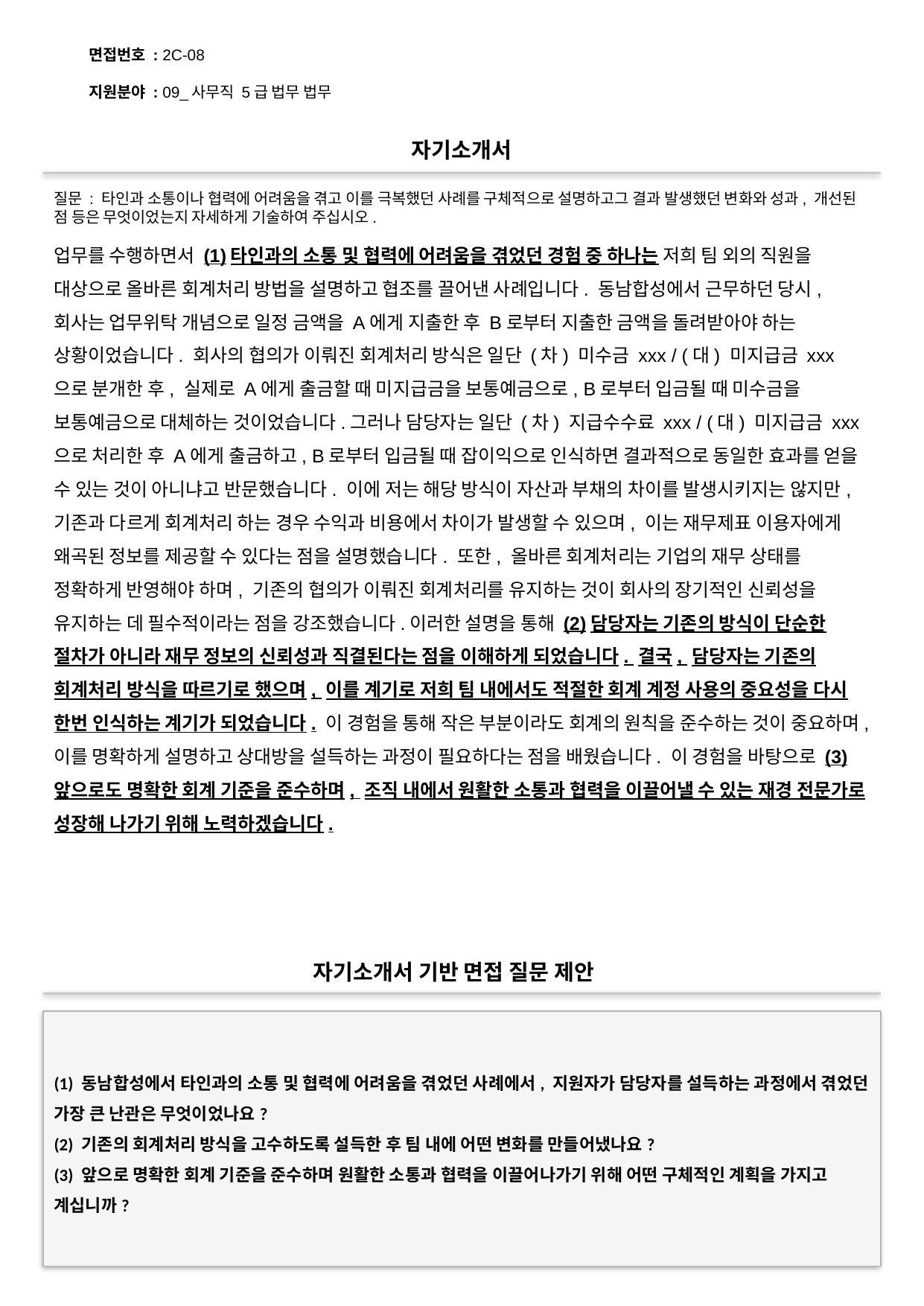

면접번호 : 2C-08

지원분야 : 09_사무직 5급 법무 법무
#

자기소개서

질문 : 타인과 소통이나 협력에 어려움을 겪고 이를 극복했던 사례를 구체적으로 설명하고그 결과 발생했던 변화와 성과, 개선된 점 등은 무엇이었는지 자세하게 기술하여 주십시오.

업무를 수행하면서 (1)타인과의 소통 및 협력에 어려움을 겪었던 경험 중 하나는 저희 팀 외의 직원을 대상으로 올바른 회계처리 방법을 설명하고 협조를 끌어낸 사례입니다. 동남합성에서 근무하던 당시, 회사는 업무위탁 개념으로 일정 금액을 A에게 지출한 후 B로부터 지출한 금액을 돌려받아야 하는 상황이었습니다. 회사의 협의가 이뤄진 회계처리 방식은 일단 (차) 미수금 xxx / (대) 미지급금 xxx으로 분개한 후, 실제로 A에게 출금할 때 미지급금을 보통예금으로, B로부터 입금될 때 미수금을 보통예금으로 대체하는 것이었습니다.그러나 담당자는 일단 (차) 지급수수료 xxx / (대) 미지급금 xxx으로 처리한 후 A에게 출금하고, B로부터 입금될 때 잡이익으로 인식하면 결과적으로 동일한 효과를 얻을 수 있는 것이 아니냐고 반문했습니다. 이에 저는 해당 방식이 자산과 부채의 차이를 발생시키지는 않지만, 기존과 다르게 회계처리 하는 경우 수익과 비용에서 차이가 발생할 수 있으며, 이는 재무제표 이용자에게 왜곡된 정보를 제공할 수 있다는 점을 설명했습니다. 또한, 올바른 회계처리는 기업의 재무 상태를 정확하게 반영해야 하며, 기존의 협의가 이뤄진 회계처리를 유지하는 것이 회사의 장기적인 신뢰성을 유지하는 데 필수적이라는 점을 강조했습니다.이러한 설명을 통해 (2)담당자는 기존의 방식이 단순한 절차가 아니라 재무 정보의 신뢰성과 직결된다는 점을 이해하게 되었습니다. 결국, 담당자는 기존의 회계처리 방식을 따르기로 했으며, 이를 계기로 저희 팀 내에서도 적절한 회계 계정 사용의 중요성을 다시 한번 인식하는 계기가 되었습니다. 이 경험을 통해 작은 부분이라도 회계의 원칙을 준수하는 것이 중요하며, 이를 명확하게 설명하고 상대방을 설득하는 과정이 필요하다는 점을 배웠습니다. 이 경험을 바탕으로 (3)앞으로도 명확한 회계 기준을 준수하며, 조직 내에서 원활한 소통과 협력을 이끌어낼 수 있는 재경 전문가로 성장해 나가기 위해 노력하겠습니다.

자기소개서 기반 면접 질문 제안

(1) 동남합성에서 타인과의 소통 및 협력에 어려움을 겪었던 사례에서, 지원자가 담당자를 설득하는 과정에서 겪었던 가장 큰 난관은 무엇이었나요?
(2) 기존의 회계처리 방식을 고수하도록 설득한 후 팀 내에 어떤 변화를 만들어냈나요?
(3) 앞으로 명확한 회계 기준을 준수하며 원활한 소통과 협력을 이끌어나가기 위해 어떤 구체적인 계획을 가지고 계십니까?